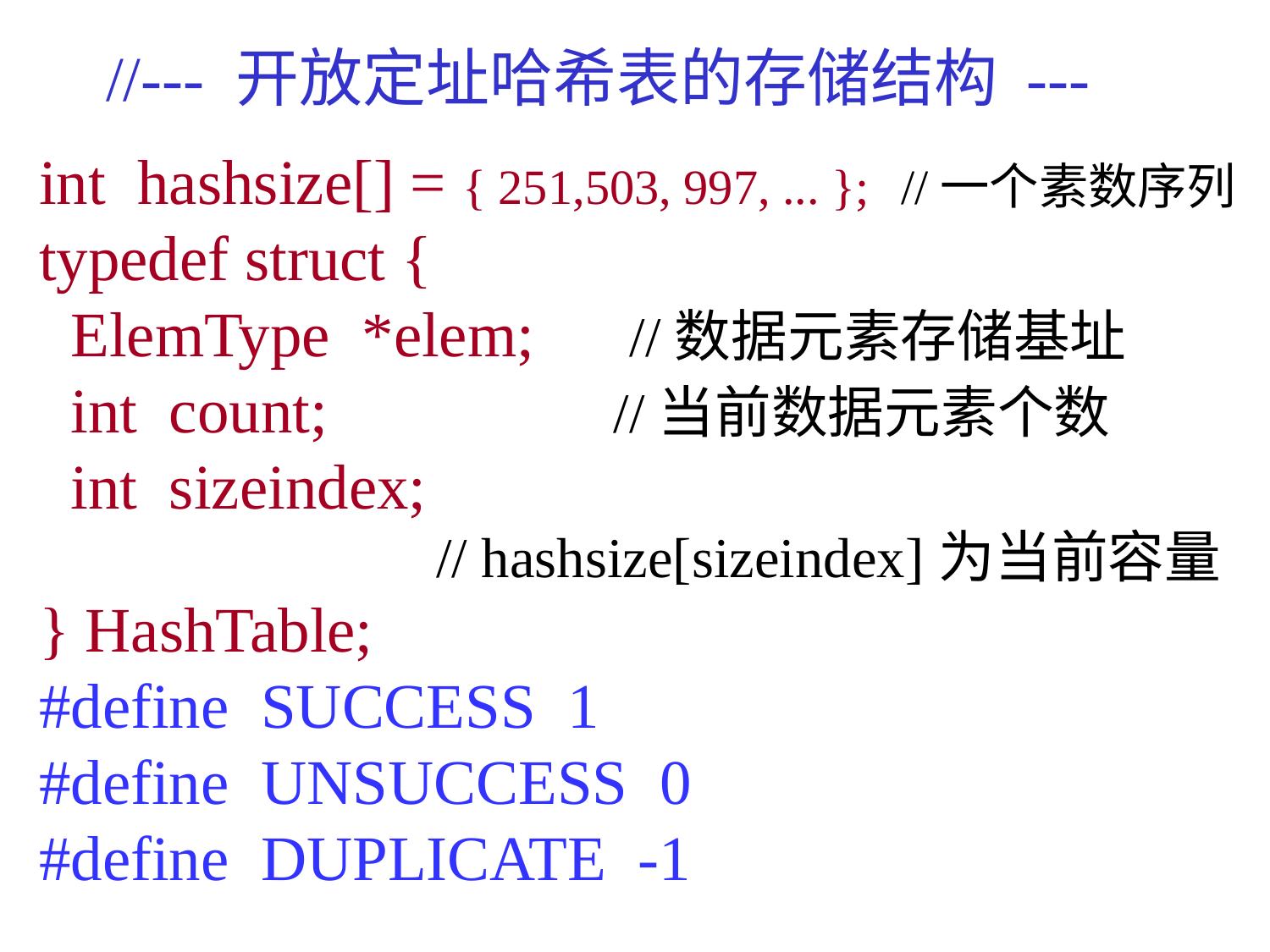

//--- 开放定址哈希表的存储结构 ---
int  hashsize[] = { 251,503, 997, ... };  //一个素数序列
typedef struct {
  ElemType  *elem;      //数据元素存储基址
  int  count;                  //当前数据元素个数
  int  sizeindex;
                            // hashsize[sizeindex]为当前容量
} HashTable;
#define  SUCCESS  1
#define  UNSUCCESS  0
#define  DUPLICATE  -1